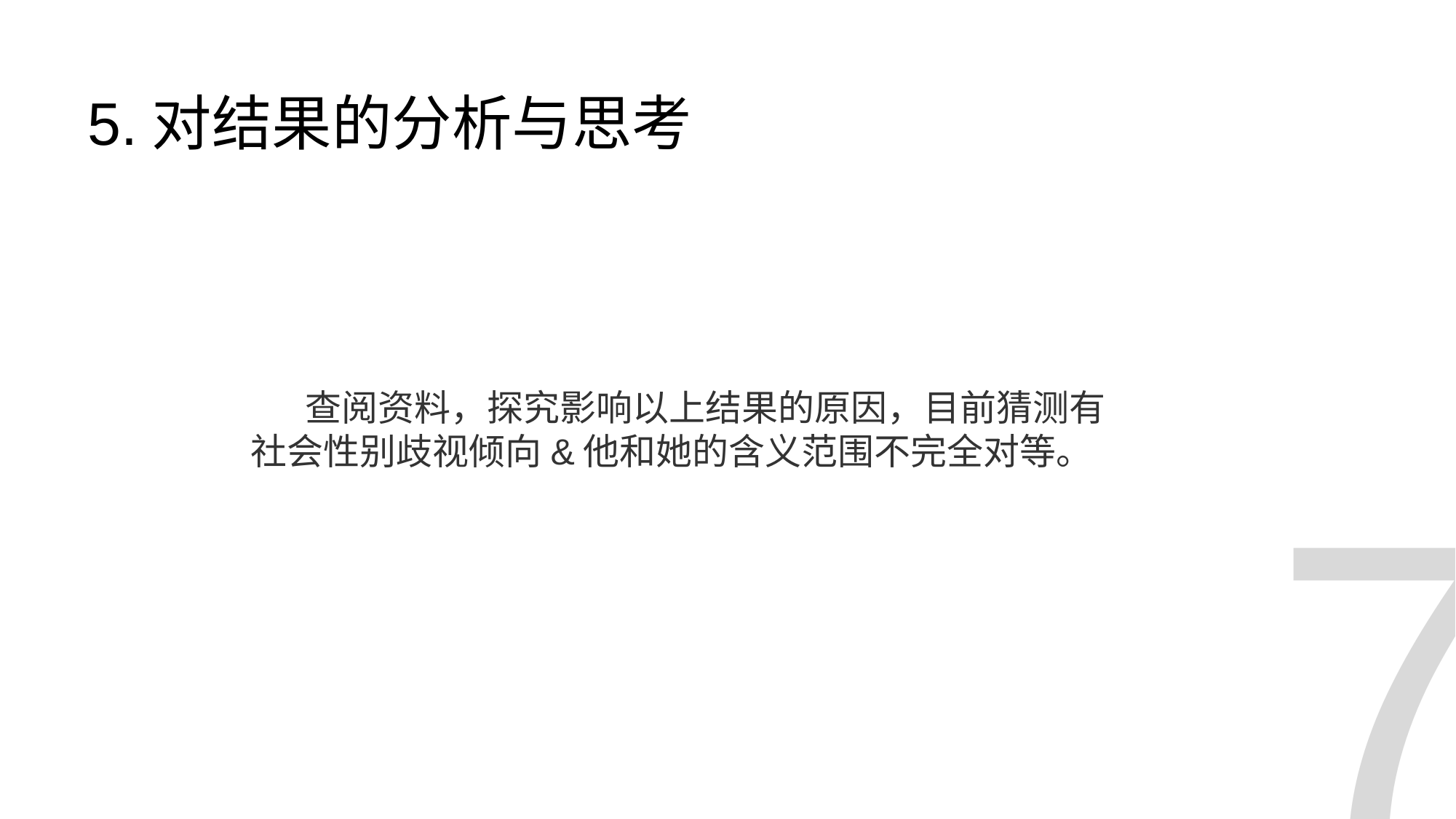

# 5.对结果的分析与思考
查阅资料，探究影响以上结果的原因，目前猜测有社会性别歧视倾向&他和她的含义范围不完全对等。
7